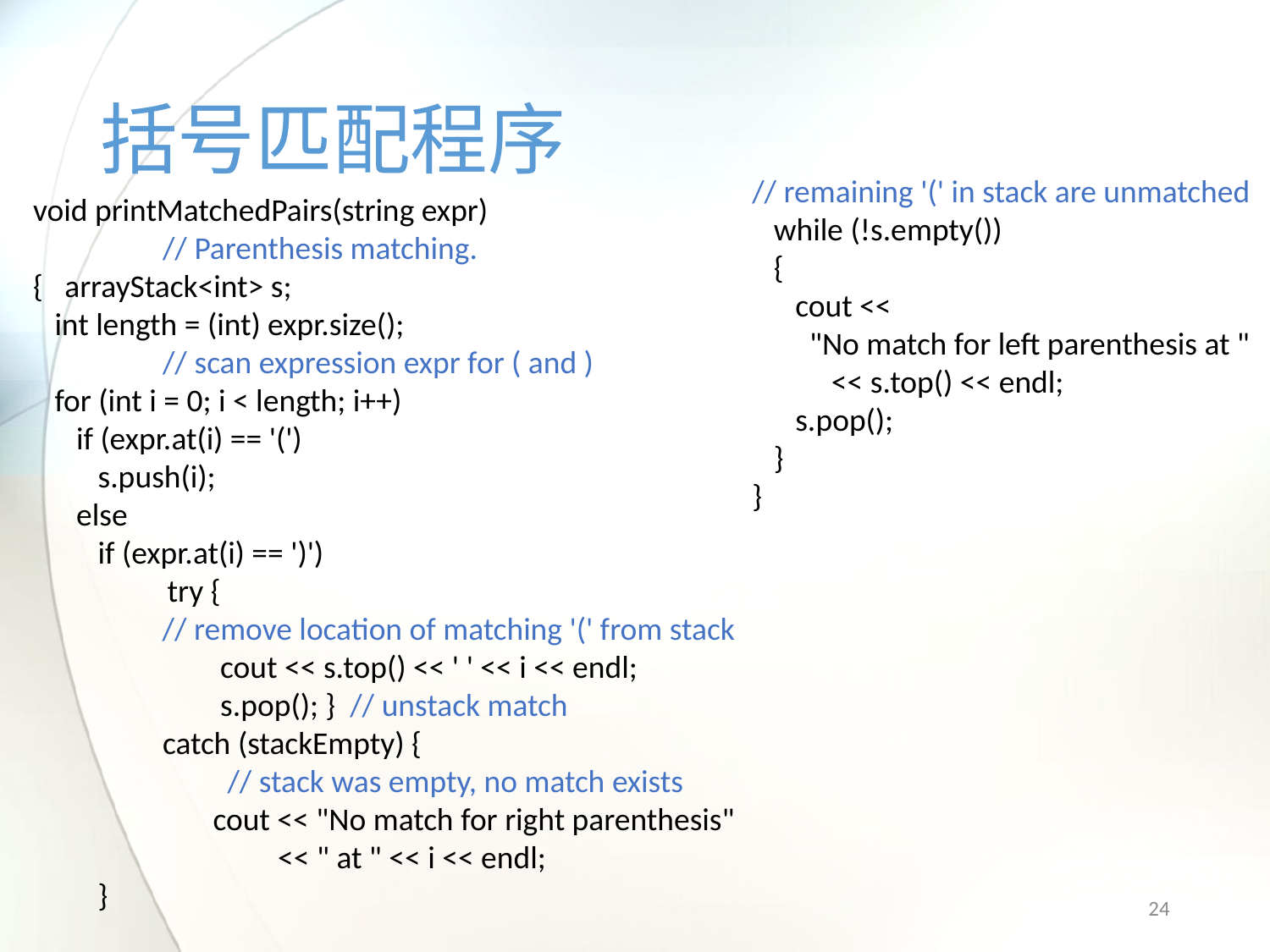

# 括号匹配程序
// remaining '(' in stack are unmatched
   while (!s.empty())
   {
      cout <<
        "No match for left parenthesis at "
           << s.top() << endl;
      s.pop();
   }
}

void printMatchedPairs(string expr)
                  // Parenthesis matching.
{   arrayStack<int> s;
   int length = (int) expr.size();
                  // scan expression expr for ( and )
   for (int i = 0; i < length; i++)
      if (expr.at(i) == '(')
         s.push(i);
      else
         if (expr.at(i) == ')')
   	 try {
                  // remove location of matching '(' from stack
                          cout << s.top() << ' ' << i << endl;
                          s.pop(); }  // unstack match
                  catch (stackEmpty) {
                           // stack was empty, no match exists
                         cout << "No match for right parenthesis"
                                  << " at " << i << endl;
         }

24